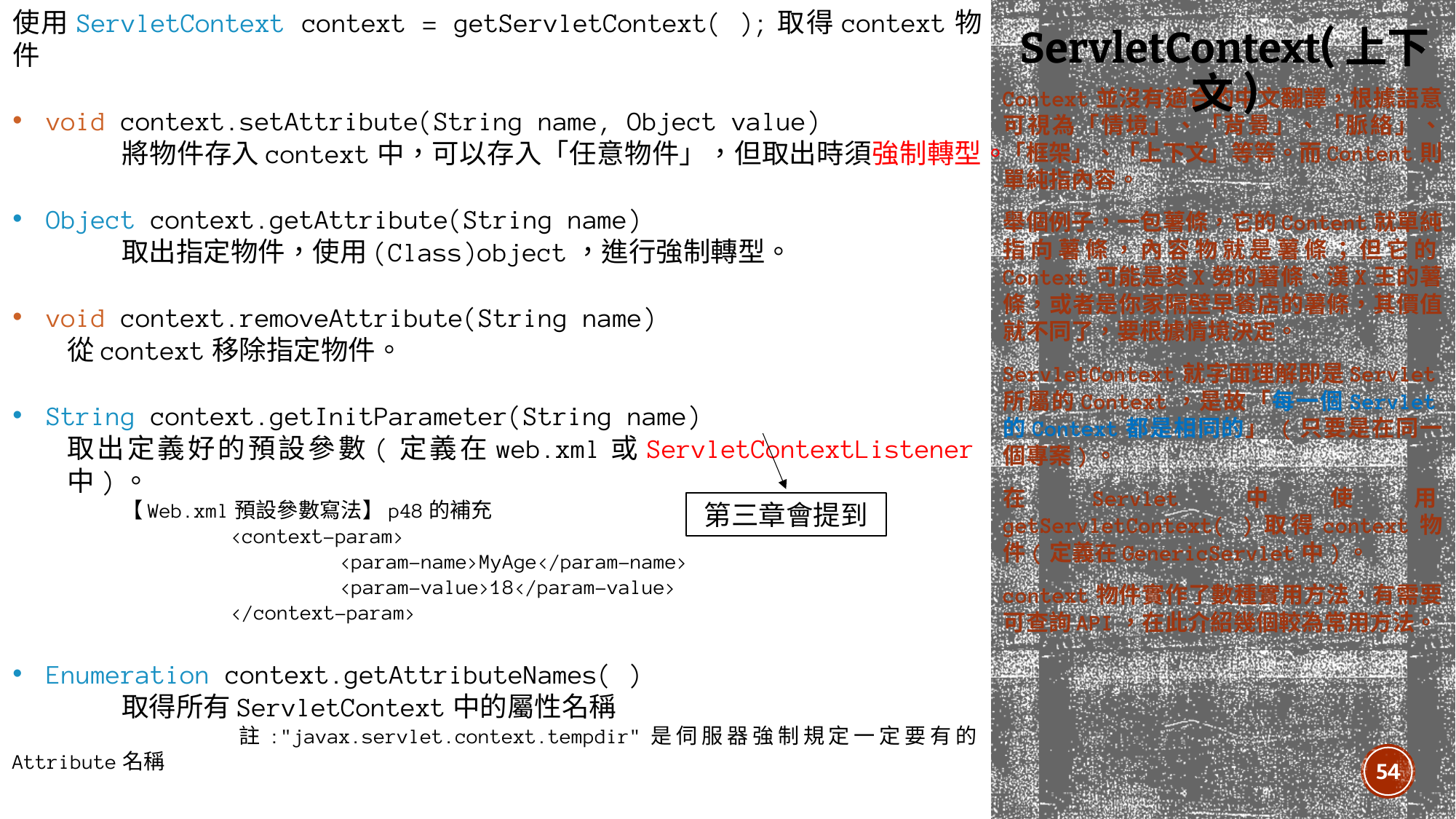

使用ServletContext context = getServletContext( );取得context物件

void context.setAttribute(String name, Object value)
	將物件存入context中，可以存入「任意物件」，但取出時須強制轉型。

Object context.getAttribute(String name)
	取出指定物件，使用(Class)object，進行強制轉型。

void context.removeAttribute(String name)
從context移除指定物件。

String context.getInitParameter(String name)
取出定義好的預設參數(定義在web.xml或ServletContextListener中)。
【Web.xml預設參數寫法】p48的補充
	<context-param>
		<param-name>MyAge</param-name>
		<param-value>18</param-value>
	</context-param>

Enumeration context.getAttributeNames( )
	取得所有ServletContext中的屬性名稱
		註:"javax.servlet.context.tempdir"是伺服器強制規定一定要有的Attribute名稱
ServletContext(上下文)
Context並沒有適合的中文翻譯，根據語意可視為「情境」、「背景」、「脈絡」、「框架」、「上下文」等等。而Content則單純指內容。
舉個例子，一包薯條，它的Content就單純指向薯條，內容物就是薯條；但它的Context可能是麥X勞的薯條、漢X王的薯條，或者是你家隔壁早餐店的薯條，其價值就不同了，要根據情境決定。
ServletContext就字面理解即是Servlet所屬的Context，是故「每一個Servlet的Context都是相同的」 (只要是在同一個專案)。
在Servlet中使用getServletContext( )取得context物件(定義在GenericServlet中)。
context物件實作了數種實用方法，有需要可查詢API，在此介紹幾個較為常用方法。
第三章會提到
54